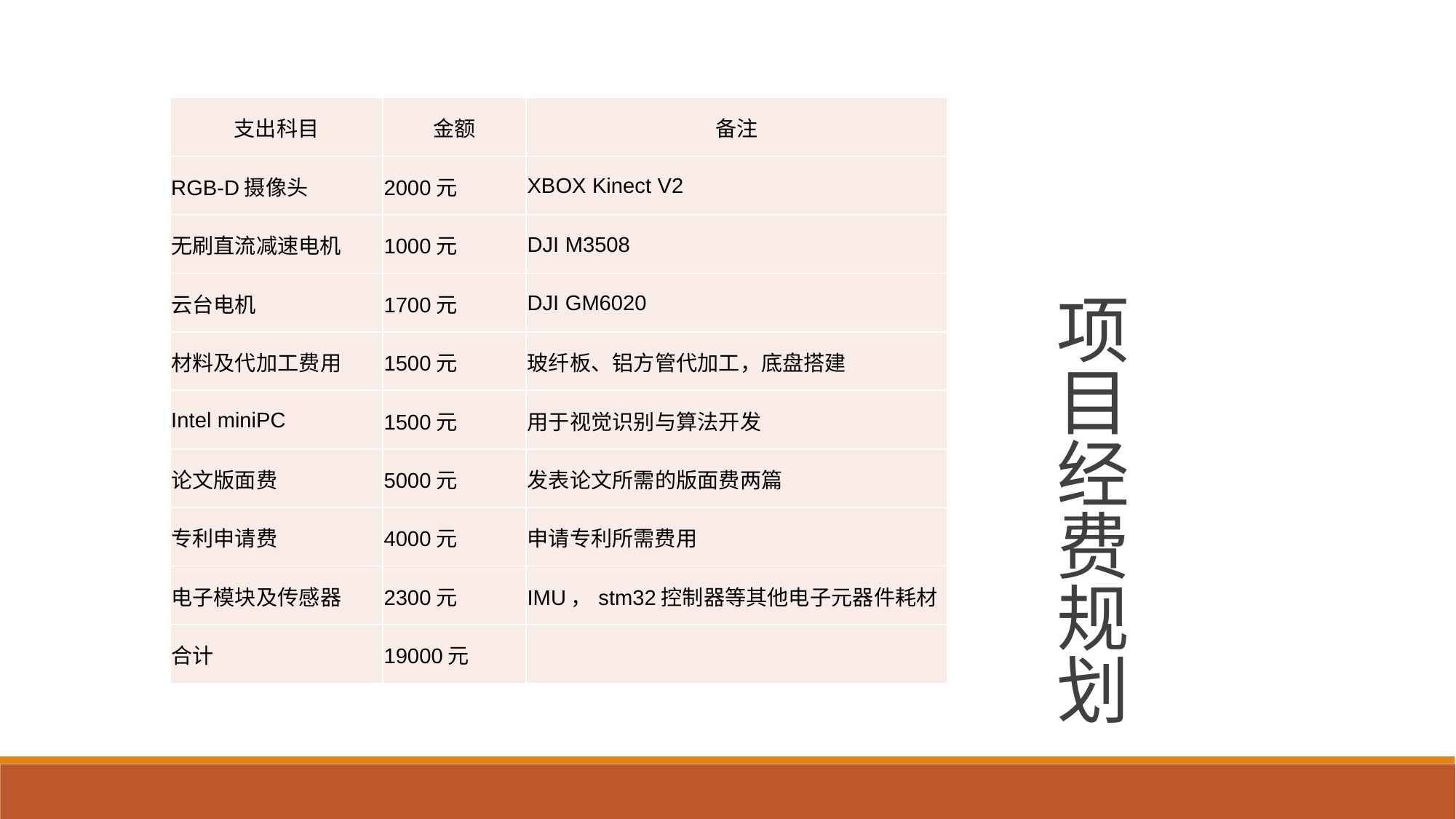

# 项目经费规划
| 支出科目 | 金额 | 备注 |
| --- | --- | --- |
| RGB-D摄像头 | 2000元 | XBOX Kinect V2 |
| 无刷直流减速电机 | 1000元 | DJI M3508 |
| 云台电机 | 1700元 | DJI GM6020 |
| 材料及代加工费用 | 1500元 | 玻纤板、铝方管代加工，底盘搭建 |
| Intel miniPC | 1500元 | 用于视觉识别与算法开发 |
| 论文版面费 | 5000元 | 发表论文所需的版面费两篇 |
| 专利申请费 | 4000元 | 申请专利所需费用 |
| 电子模块及传感器 | 2300元 | IMU，stm32控制器等其他电子元器件耗材 |
| 合计 | 19000元 |  |